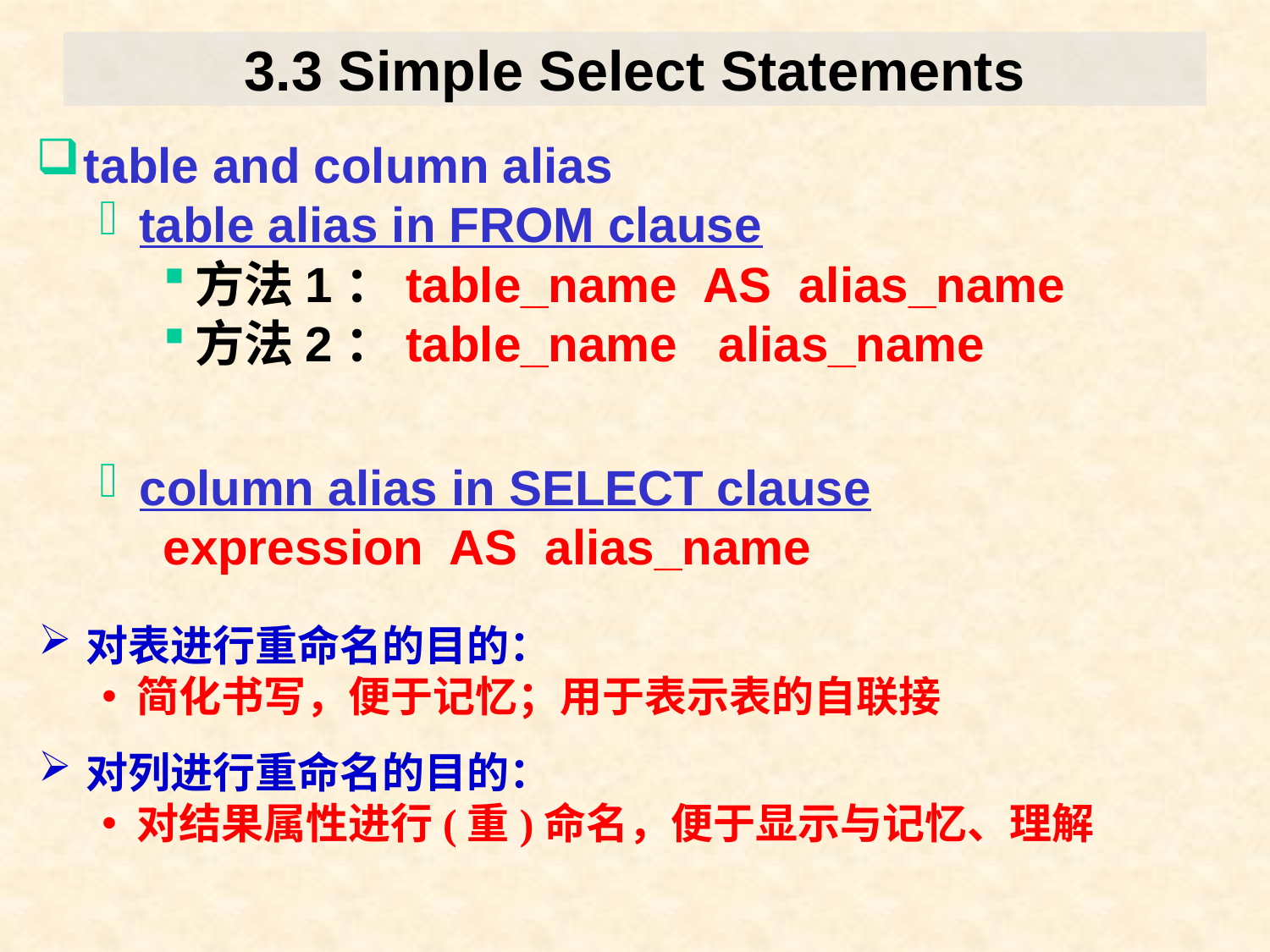

# 3.3 Simple Select Statements
table and column alias
table alias in FROM clause
方法1：table_name  AS  alias_name
方法2：table_name   alias_name

column alias in SELECT clause
expression  AS  alias_name
对表进行重命名的目的：
 简化书写，便于记忆；用于表示表的自联接

对列进行重命名的目的：
 对结果属性进行(重)命名，便于显示与记忆、理解